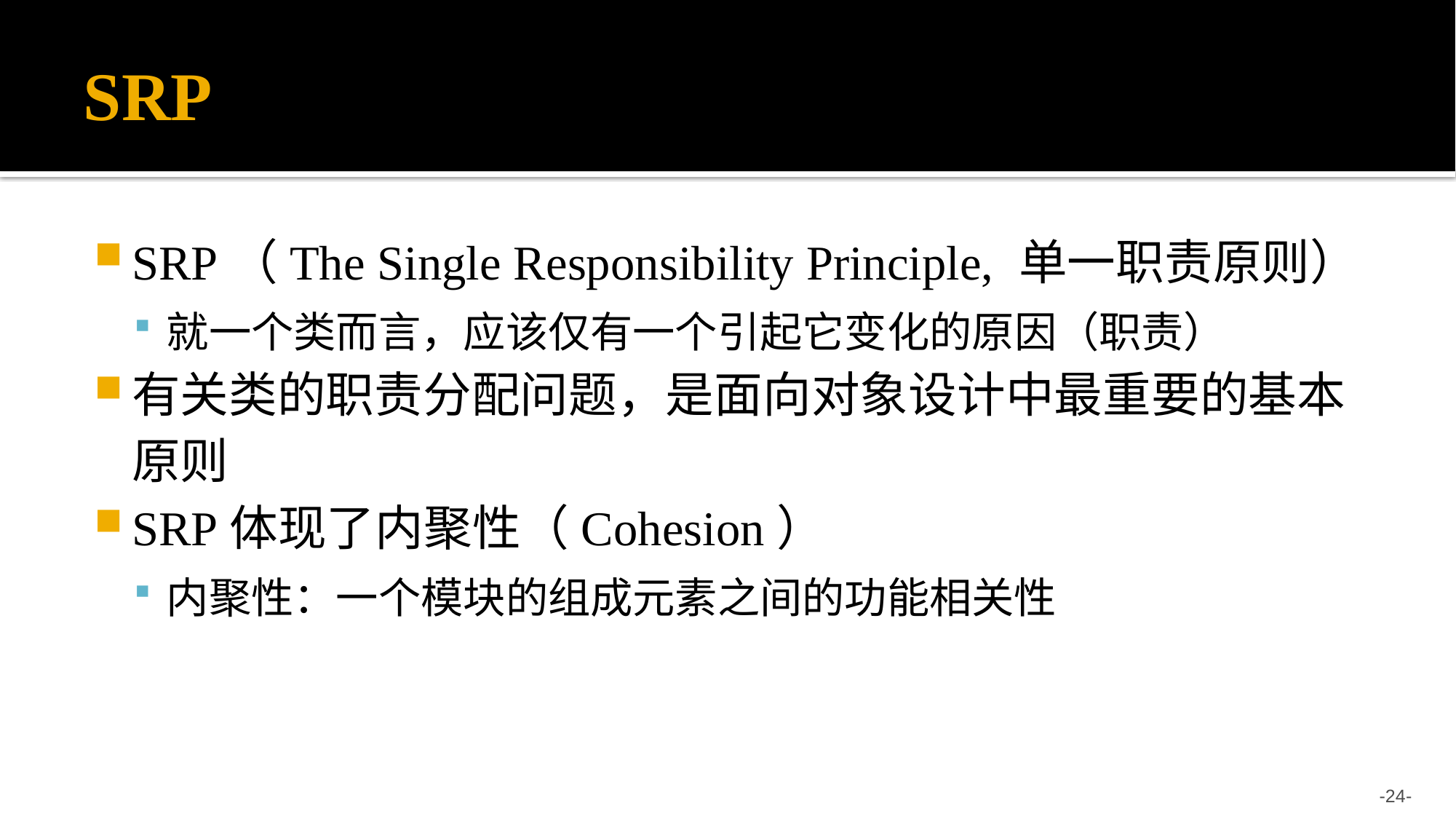

# SRP
SRP（The Single Responsibility Principle, 单一职责原则）
就一个类而言，应该仅有一个引起它变化的原因（职责）
有关类的职责分配问题，是面向对象设计中最重要的基本原则
SRP体现了内聚性（Cohesion）
内聚性：一个模块的组成元素之间的功能相关性
-24-